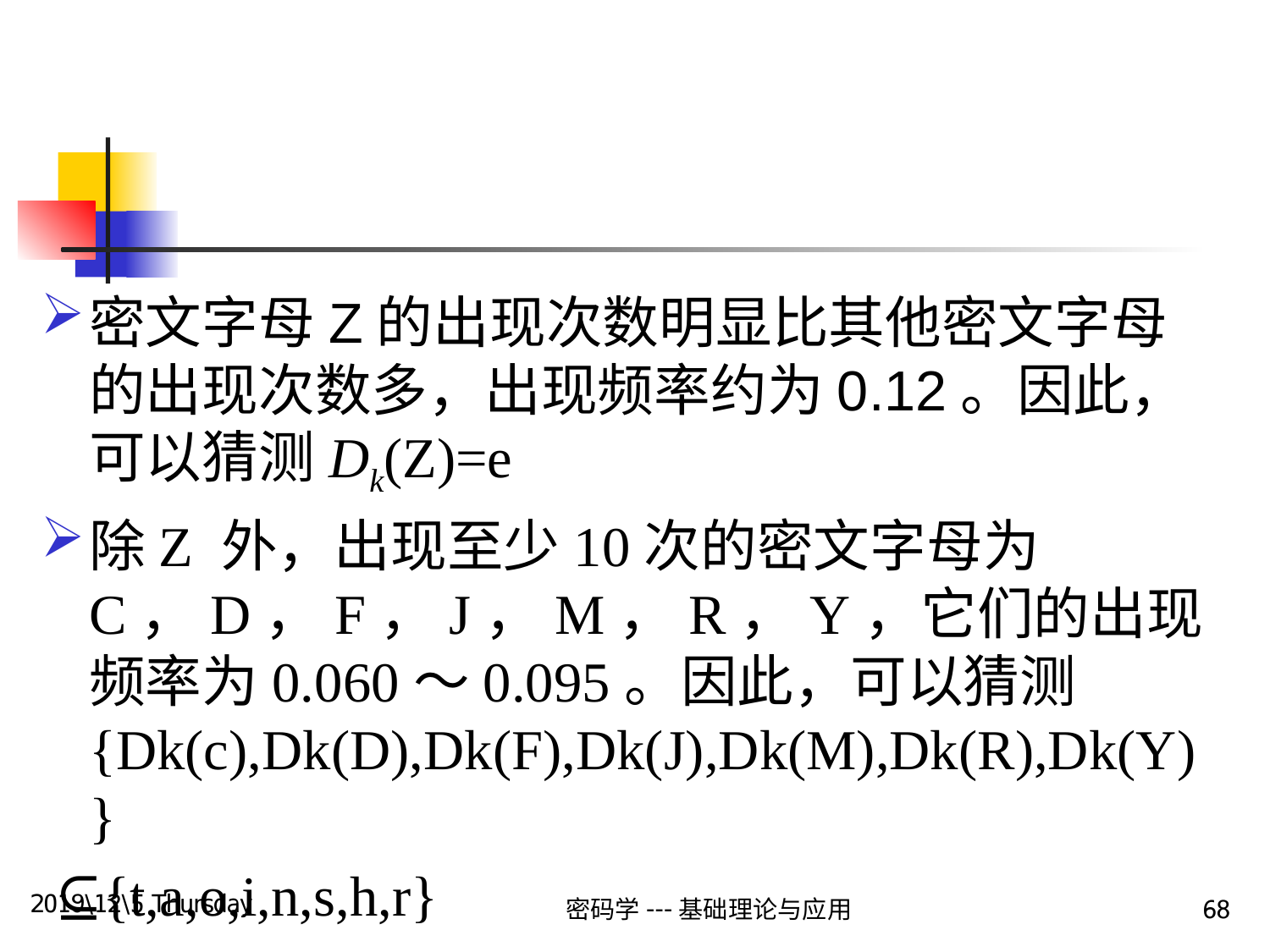

#
密文字母Z的出现次数明显比其他密文字母的出现次数多，出现频率约为0.12。因此，可以猜测Dk(Z)=e
除Z 外，出现至少10次的密文字母为C，D，F，J，M，R，Y，它们的出现频率为0.060～0.095。因此，可以猜测{Dk(c),Dk(D),Dk(F),Dk(J),Dk(M),Dk(R),Dk(Y)}
 ⊆{t,a,o,i,n,s,h,r}
密码学---基础理论与应用
68
2019\12\5 Thursday